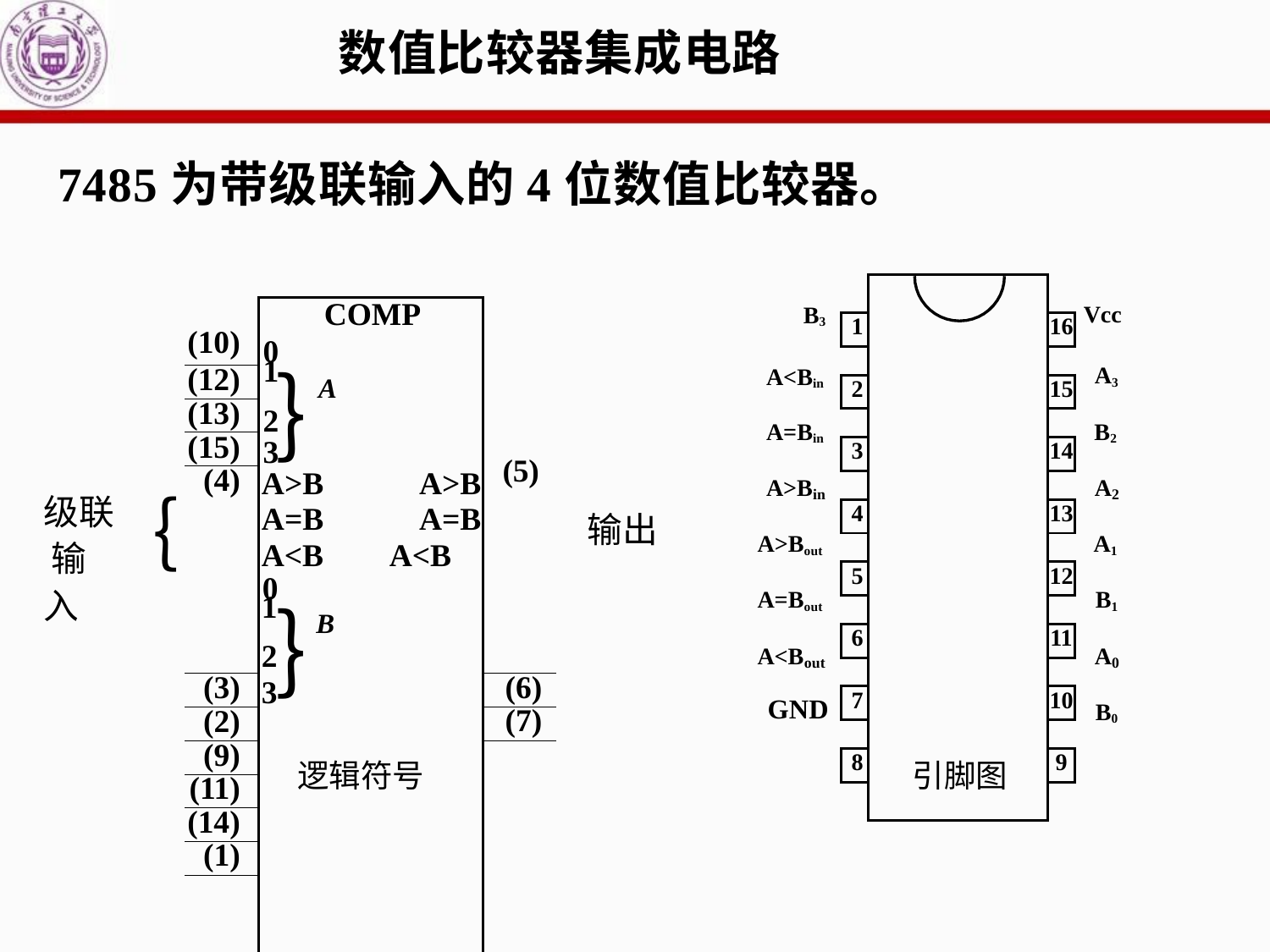

# 数值比较器集成电路
7485为带级联输入的4位数值比较器。
|  |  |  |
| --- | --- | --- |
| 1 |  | 16 |
|  |  |  |
| 2 |  | 15 |
|  |  |  |
| 3 |  | 14 |
|  |  |  |
| 4 |  | 13 |
|  |  |  |
| 5 |  | 12 |
|  |  |  |
| 6 |  | 11 |
|  |  |  |
| 7 |  | 10 |
|  |  |  |
| 8 |  | 9 |
|  |  |  |

| (10) | COMP 0 1 A 2 3 A>B A>B A=B A=B A<B A<B 0 1 B 2 3 | (5) |
| --- | --- | --- |
| (12) |  |  |
| (13) |  |  |
| (15) |  |  |
| (4) |  |  |
| (3) |  | (6) |
| (2) |  | (7) |
| (9) |  |  |
| (11) |  |  |
| (14) |  |  |
| (1) |  |  |
|  |  |  |
Vcc
B3
A3
A<Bin
︷
A=Bin
B2
A>B
A
in
2
级联  输入
︷
输出
A>Bout
A1
A=Bout
B1
︷
A<B
A
out
0
GND
B0
逻辑符号
引脚图